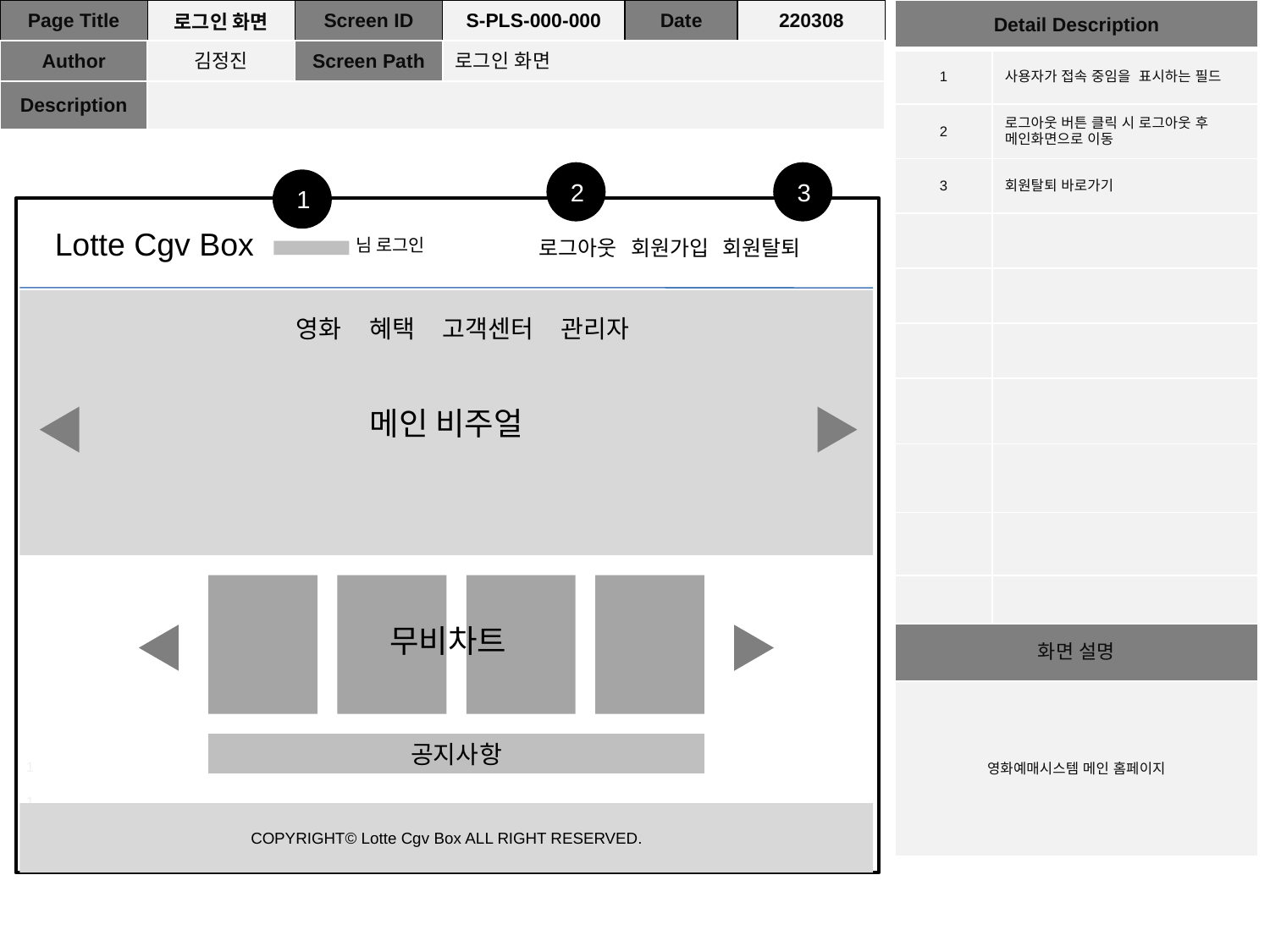

| Page Title | 로그인 화면 | Screen ID | S-PLS-000-000 | Date | 220308 |
| --- | --- | --- | --- | --- | --- |
| Author | 김정진 | Screen Path | 로그인 화면 |  |  |
| Description |  |  |  |  |  |
| Detail Description |  |
| --- | --- |
| 1 | 사용자가 접속 중임을 표시하는 필드 |
| 2 | 로그아웃 버튼 클릭 시 로그아웃 후 메인화면으로 이동 |
| 3 | 회원탈퇴 바로가기 |
|  |  |
|  |  |
|  |  |
|  |  |
|  |  |
|  |  |
|  |  |
| 화면 설명 |  |
| 영화예매시스템 메인 홈페이지 |  |
2
3
1

Lotte Cgv Box
 님 로그인
로그아웃   회원가입   회원탈퇴

메인 비주얼
영화     혜택     고객센터     관리자

무비차트

공지사항
1
1

COPYRIGHT© Lotte Cgv Box ALL RIGHT RESERVED.